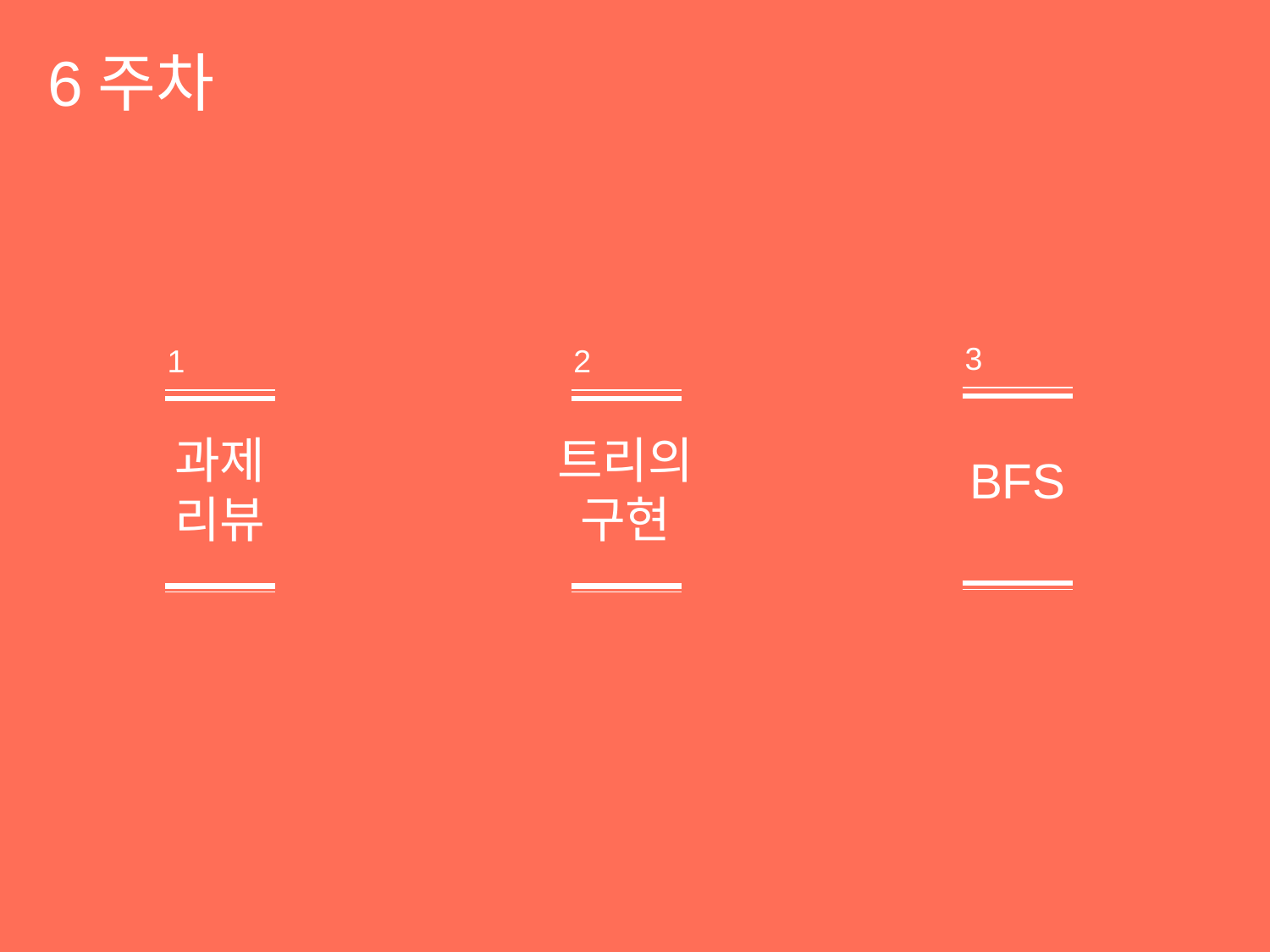

6주차
3
2
1
과제
리뷰
트리의
구현
BFS